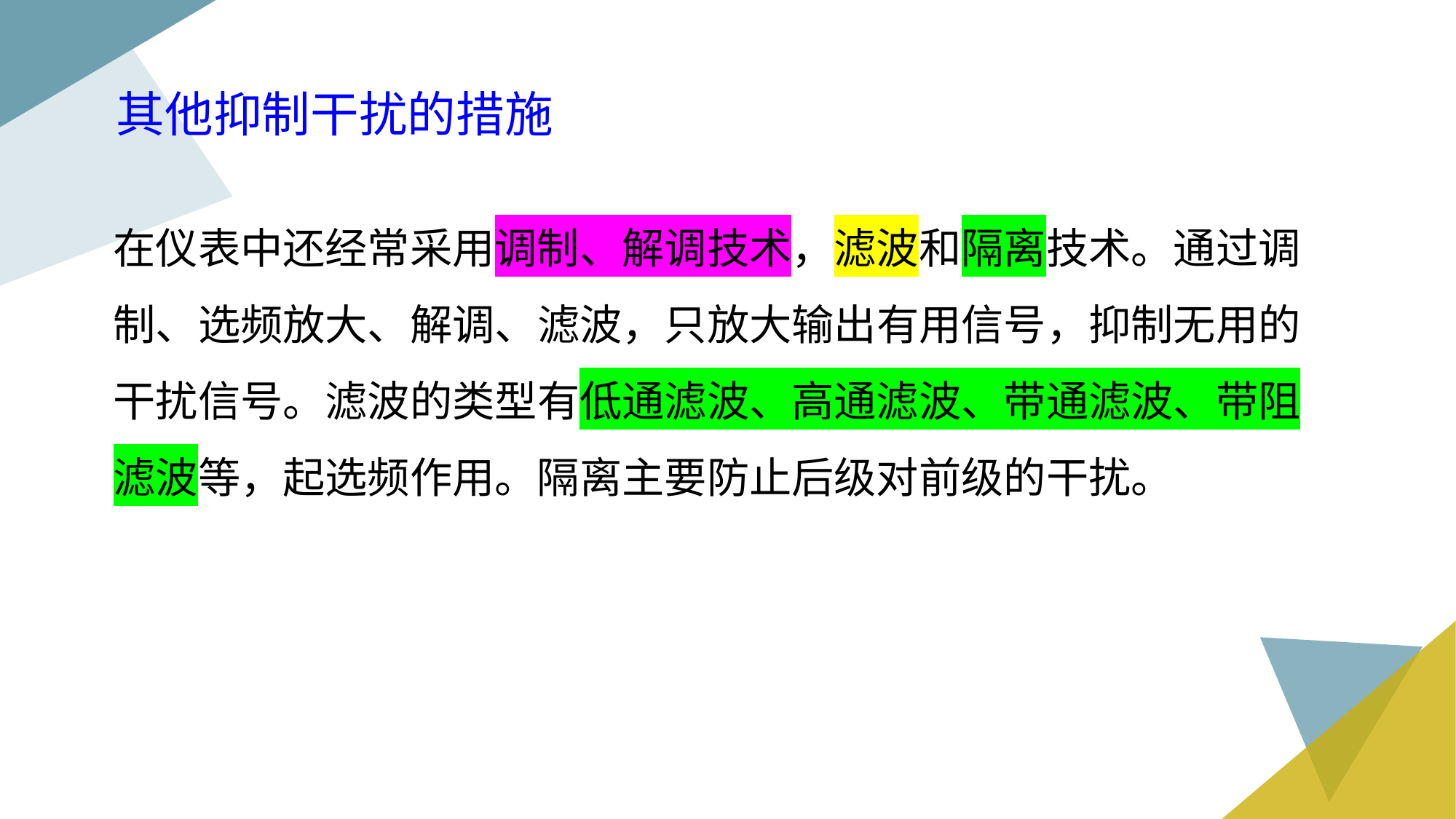

其他抑制干扰的措施
在仪表中还经常采用调制、解调技术，滤波和隔离技术。通过调制、选频放大、解调、滤波，只放大输出有用信号，抑制无用的干扰信号。滤波的类型有低通滤波、高通滤波、带通滤波、带阻滤波等，起选频作用。隔离主要防止后级对前级的干扰。